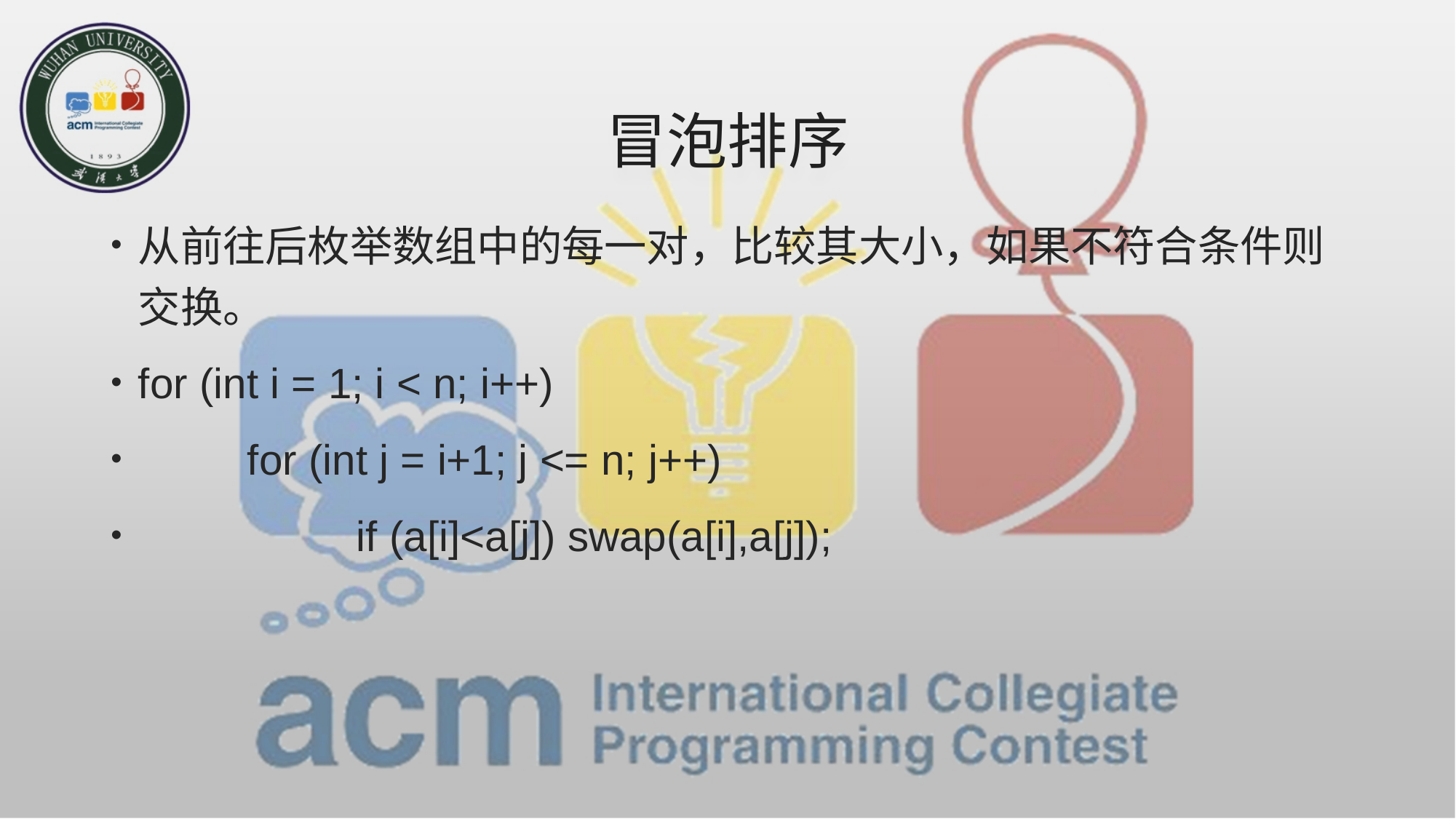

# 冒泡排序
从前往后枚举数组中的每一对，比较其大小，如果不符合条件则交换。
for (int i = 1; i < n; i++)
	for (int j = i+1; j <= n; j++)
		if (a[i]<a[j]) swap(a[i],a[j]);